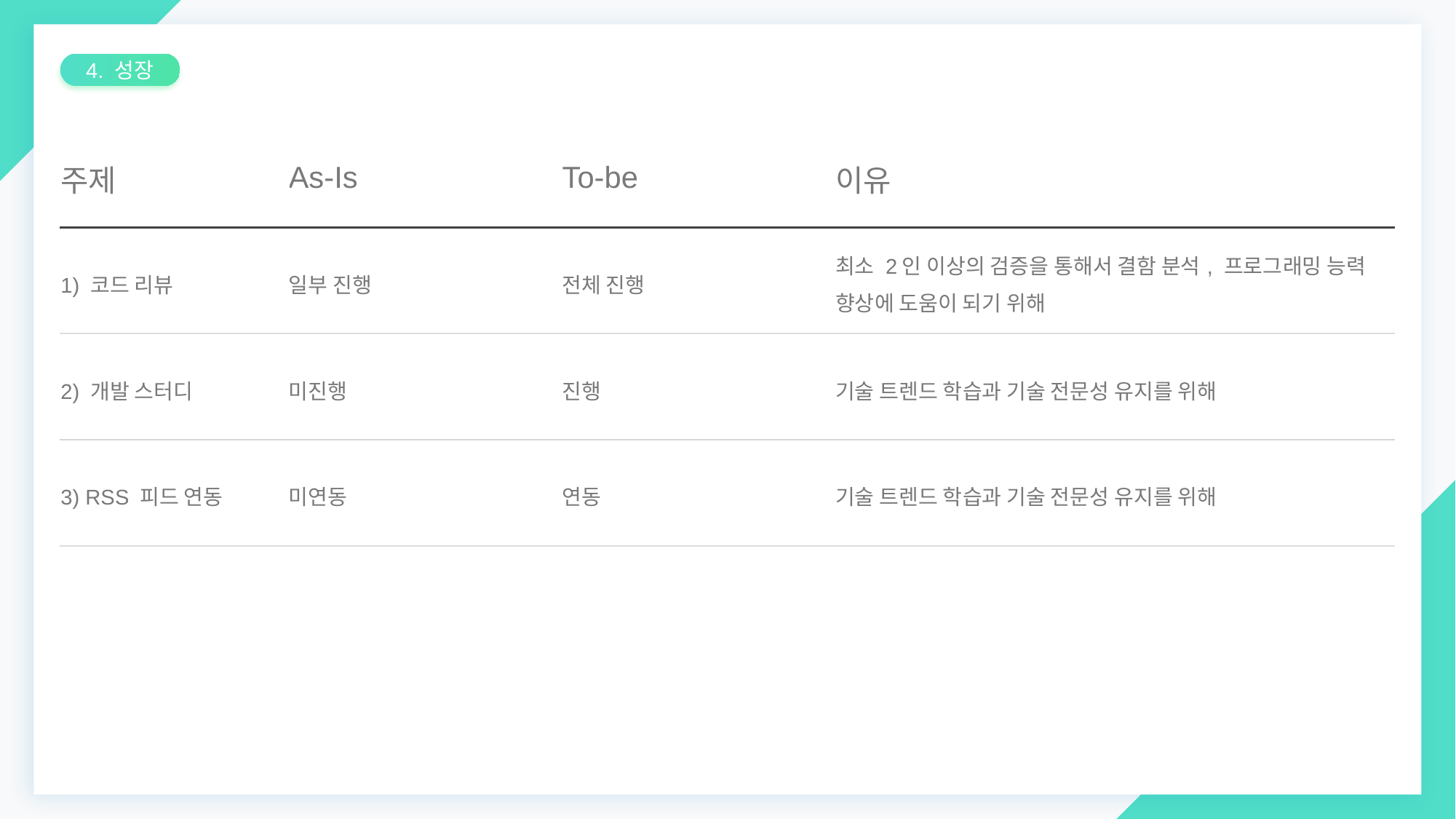

4. 성장

| 주제 | As-Is | To-be | 이유 |
| --- | --- | --- | --- |
| 1) 코드 리뷰 | 일부 진행 | 전체 진행 | 최소 2인 이상의 검증을 통해서 결함 분석, 프로그래밍 능력 향상에 도움이 되기 위해 |
| 2) 개발 스터디 | 미진행 | 진행 | 기술 트렌드 학습과 기술 전문성 유지를 위해 |
| 3) RSS 피드 연동 | 미연동 | 연동 | 기술 트렌드 학습과 기술 전문성 유지를 위해 |